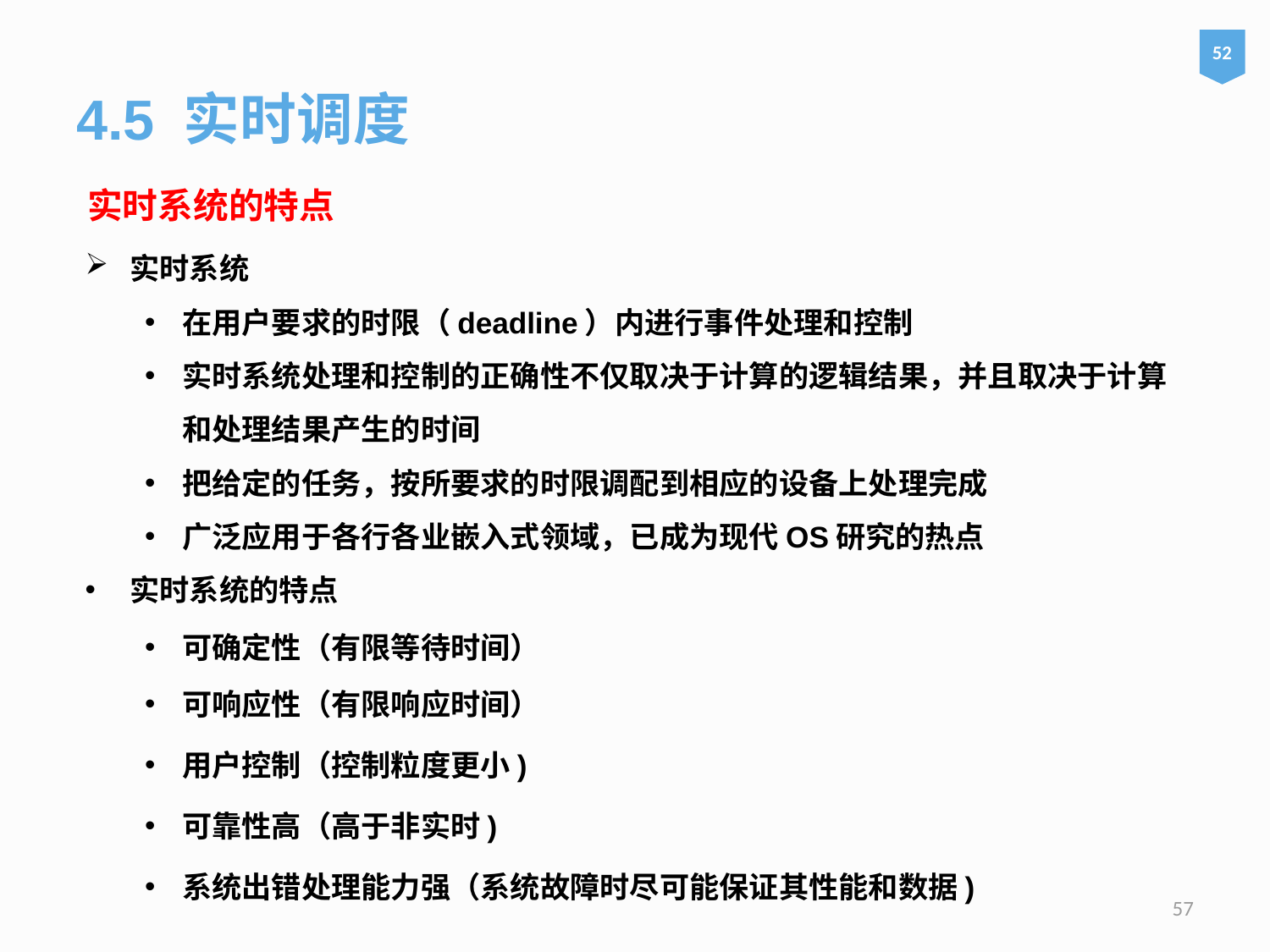

52
4.5 实时调度
实时系统的特点
实时系统
在用户要求的时限（deadline）内进行事件处理和控制
实时系统处理和控制的正确性不仅取决于计算的逻辑结果，并且取决于计算和处理结果产生的时间
把给定的任务，按所要求的时限调配到相应的设备上处理完成
广泛应用于各行各业嵌入式领域，已成为现代OS研究的热点
实时系统的特点
可确定性（有限等待时间）
可响应性（有限响应时间）
用户控制（控制粒度更小)
可靠性高（高于非实时)
系统出错处理能力强（系统故障时尽可能保证其性能和数据)

57